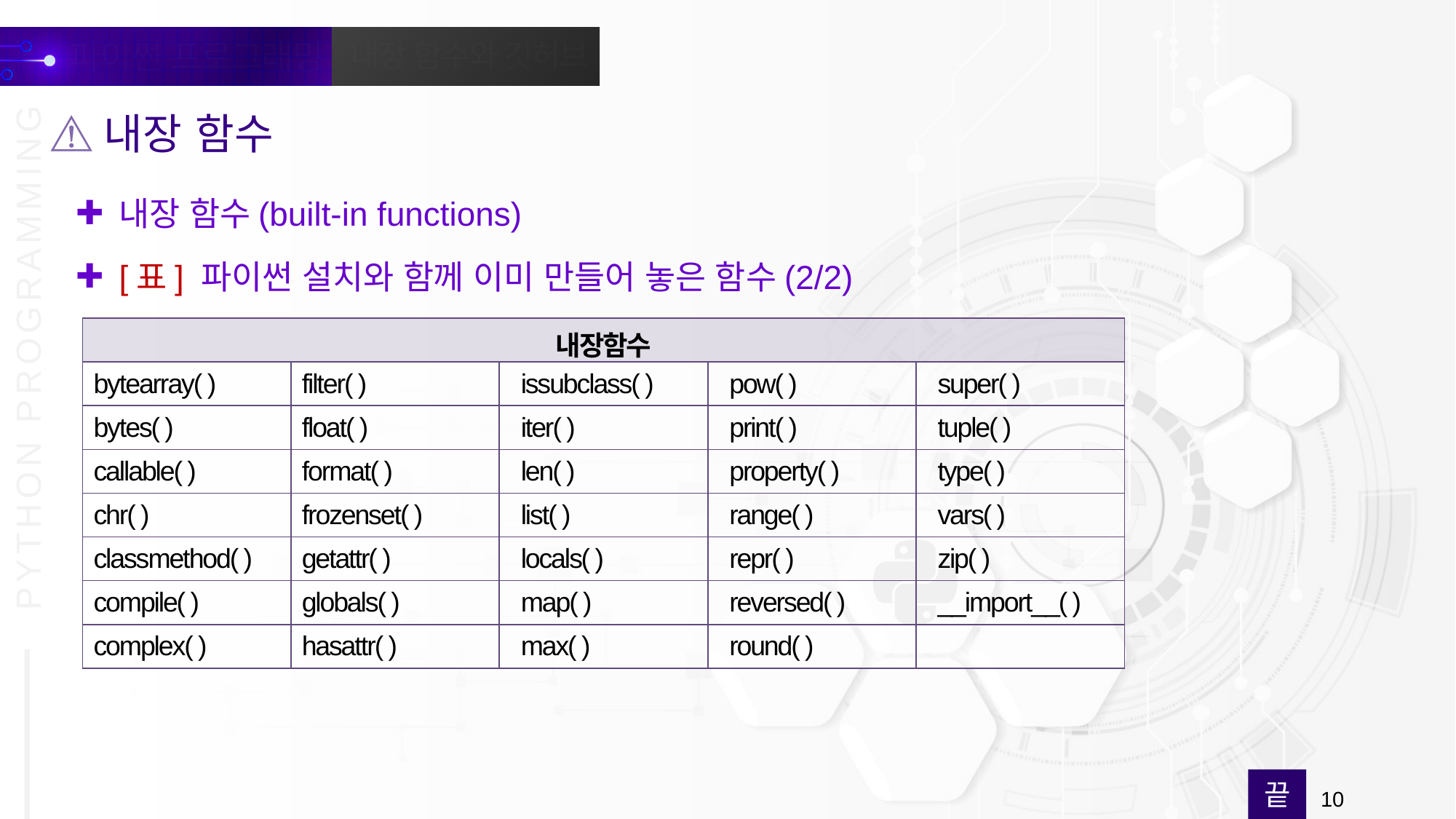

내장 함수
내장 함수(built-in functions)
[표] 파이썬 설치와 함께 이미 만들어 놓은 함수(2/2)
| 내장함수 |  |  |  |  |
| --- | --- | --- | --- | --- |
| bytearray( ) | filter( ) | issubclass( ) | pow( ) | super( ) |
| bytes( ) | float( ) | iter( ) | print( ) | tuple( ) |
| callable( ) | format( ) | len( ) | property( ) | type( ) |
| chr( ) | frozenset( ) | list( ) | range( ) | vars( ) |
| classmethod( ) | getattr( ) | locals( ) | repr( ) | zip( ) |
| compile( ) | globals( ) | map( ) | reversed( ) | \_\_import\_\_( ) |
| complex( ) | hasattr( ) | max( ) | round( ) |  |
끝
10